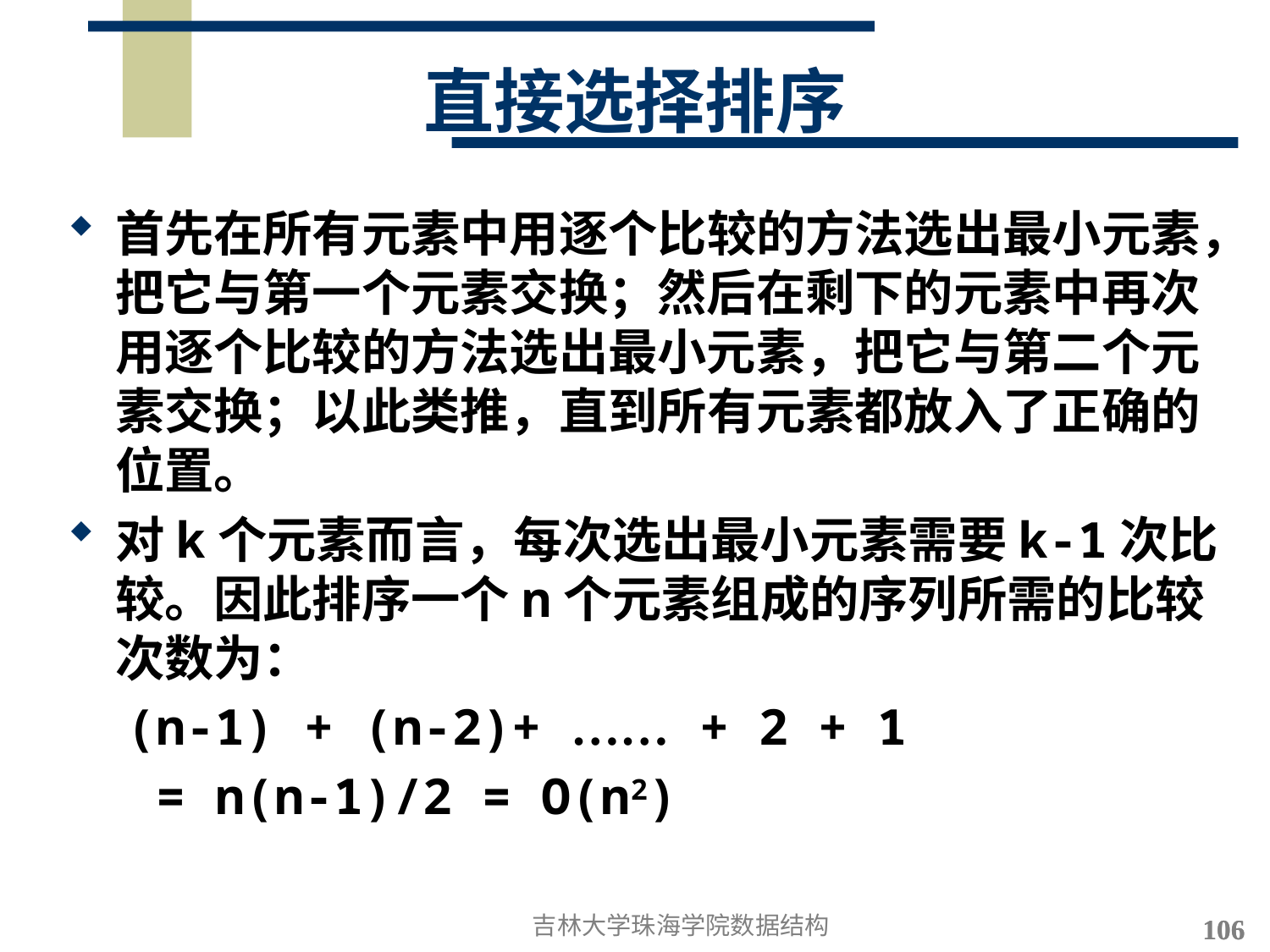

# 直接选择排序
首先在所有元素中用逐个比较的方法选出最小元素，把它与第一个元素交换；然后在剩下的元素中再次用逐个比较的方法选出最小元素，把它与第二个元素交换；以此类推，直到所有元素都放入了正确的位置。
对k个元素而言，每次选出最小元素需要k-1次比较。因此排序一个n个元素组成的序列所需的比较次数为：
  (n-1) + (n-2)+ …… + 2 + 1
   = n(n-1)/2 = O(n2)
吉林大学珠海学院数据结构